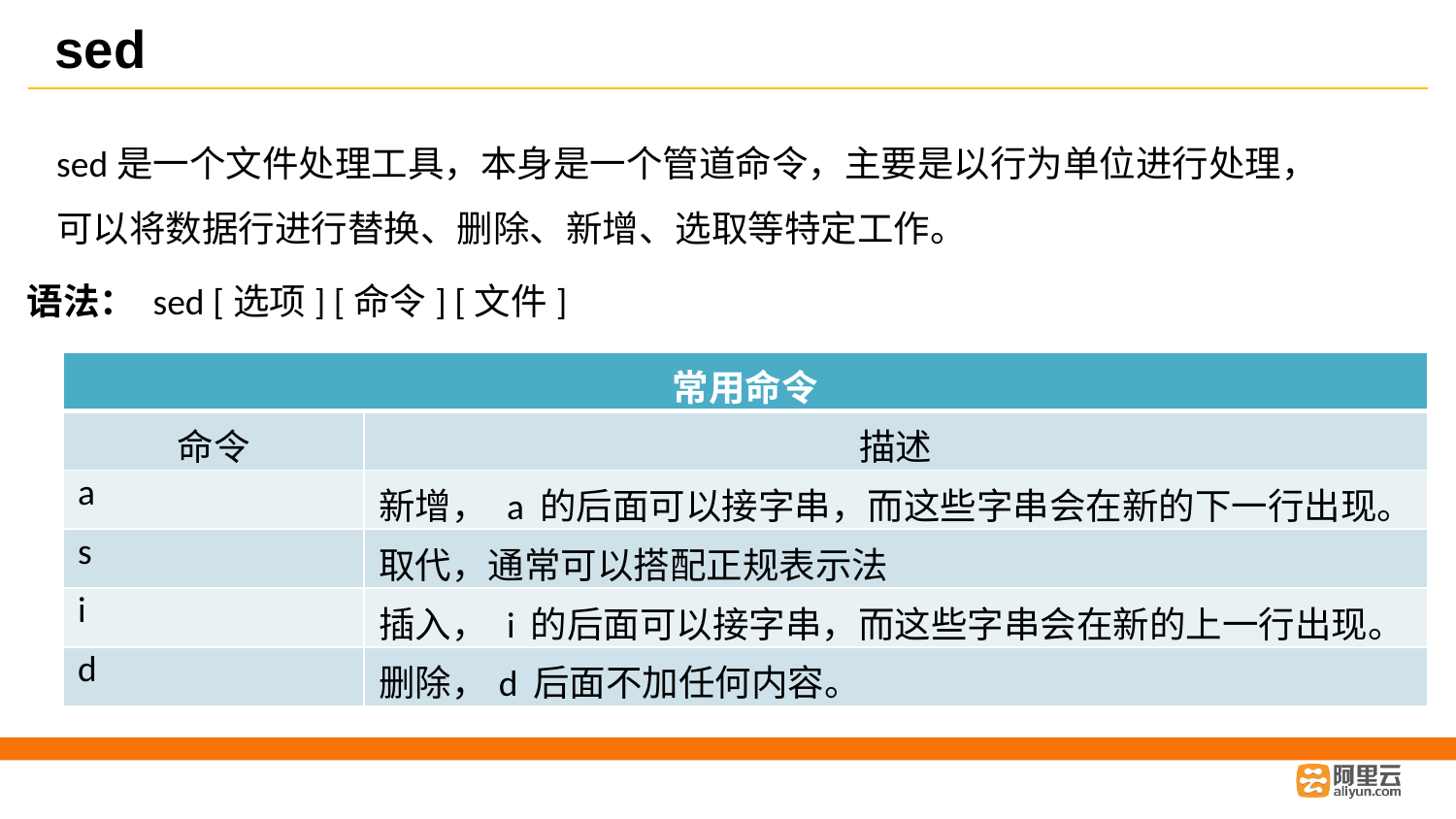

# sed
sed是一个文件处理工具，本身是一个管道命令，主要是以行为单位进行处理，
可以将数据行进行替换、删除、新增、选取等特定工作。
语法： sed [选项] [命令] [文件]
| 常用命令 |  |
| --- | --- |
| 命令 | 描述 |
| a | 新增， a 的后面可以接字串，而这些字串会在新的下一行出现。 |
| s | 取代，通常可以搭配正规表示法 |
| i | 插入， i 的后面可以接字串，而这些字串会在新的上一行出现。 |
| d | 删除，d 后面不加任何内容。 |